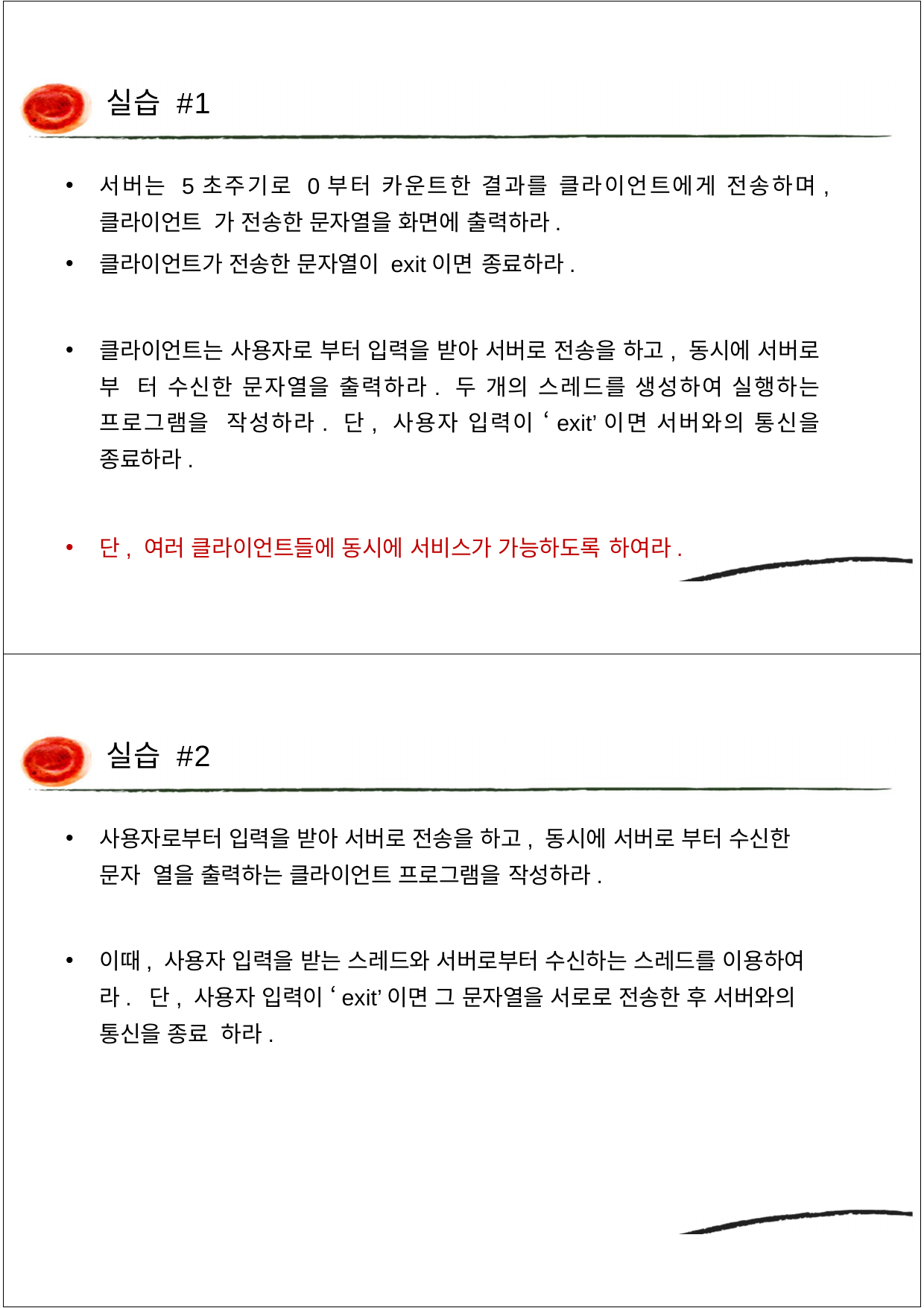

실습 #1

서버는 5초주기로 0부터 카운트한 결과를 클라이언트에게 전송하며, 클라이언트  가 전송한 문자열을 화면에 출력하라.
클라이언트가 전송한 문자열이 exit이면 종료하라.

클라이언트는 사용자로 부터 입력을 받아 서버로 전송을 하고, 동시에 서버로 부  터 수신한 문자열을 출력하라. 두 개의 스레드를 생성하여 실행하는 프로그램을  작성하라. 단, 사용자 입력이 ‘exit’이면 서버와의 통신을 종료하라.

단, 여러 클라이언트들에 동시에 서비스가 가능하도록 하여라.

실습 #2

사용자로부터 입력을 받아 서버로 전송을 하고, 동시에 서버로 부터 수신한 문자  열을 출력하는 클라이언트 프로그램을 작성하라.

이때, 사용자 입력을 받는 스레드와 서버로부터 수신하는 스레드를 이용하여라.  단, 사용자 입력이 ‘exit’이면 그 문자열을 서로로 전송한 후 서버와의 통신을 종료  하라.